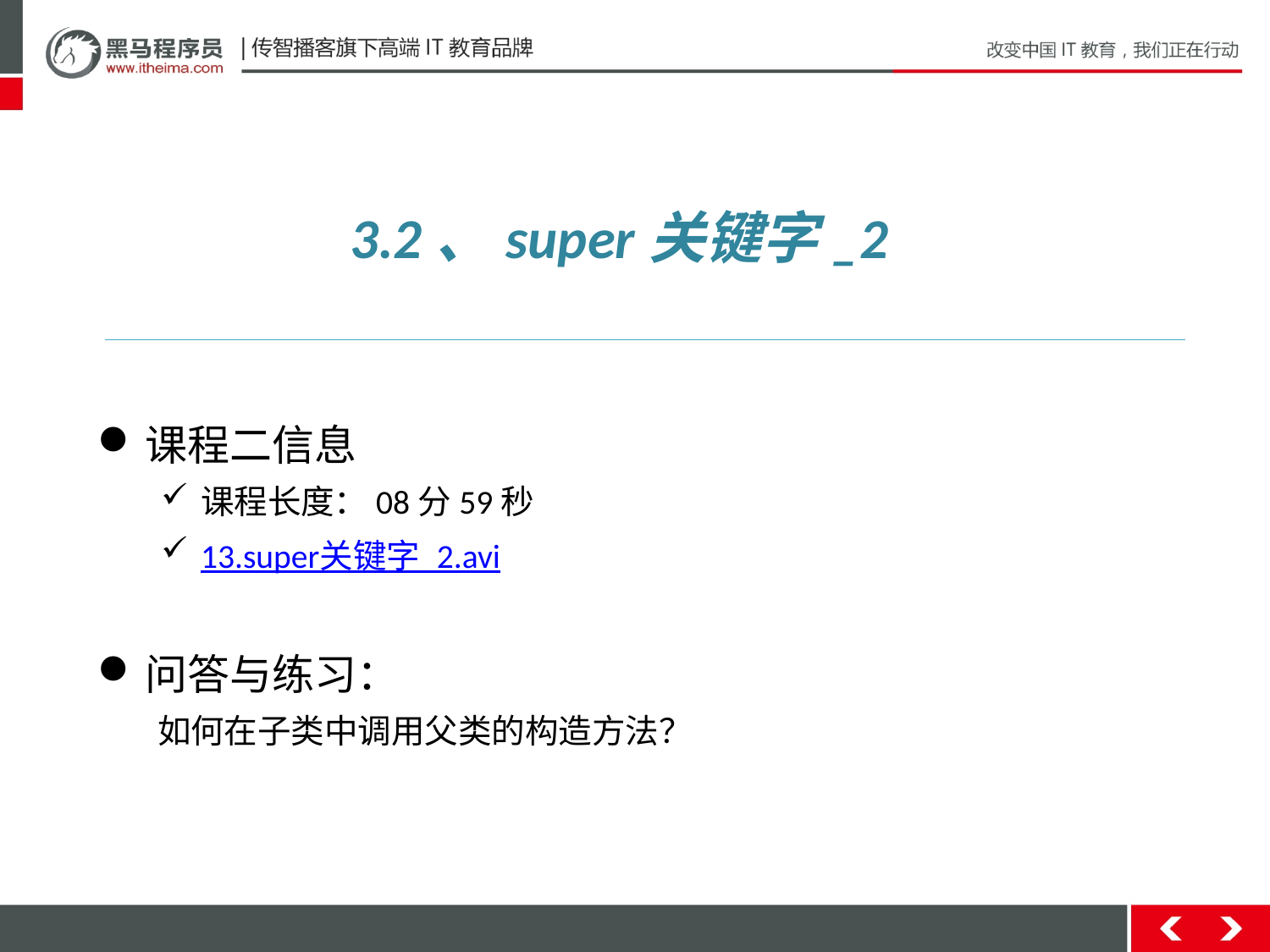

3.2、super关键字_2

课程二信息
课程长度：08分59秒
13.super关键字_2.avi

问答与练习：
       如何在子类中调用父类的构造方法？